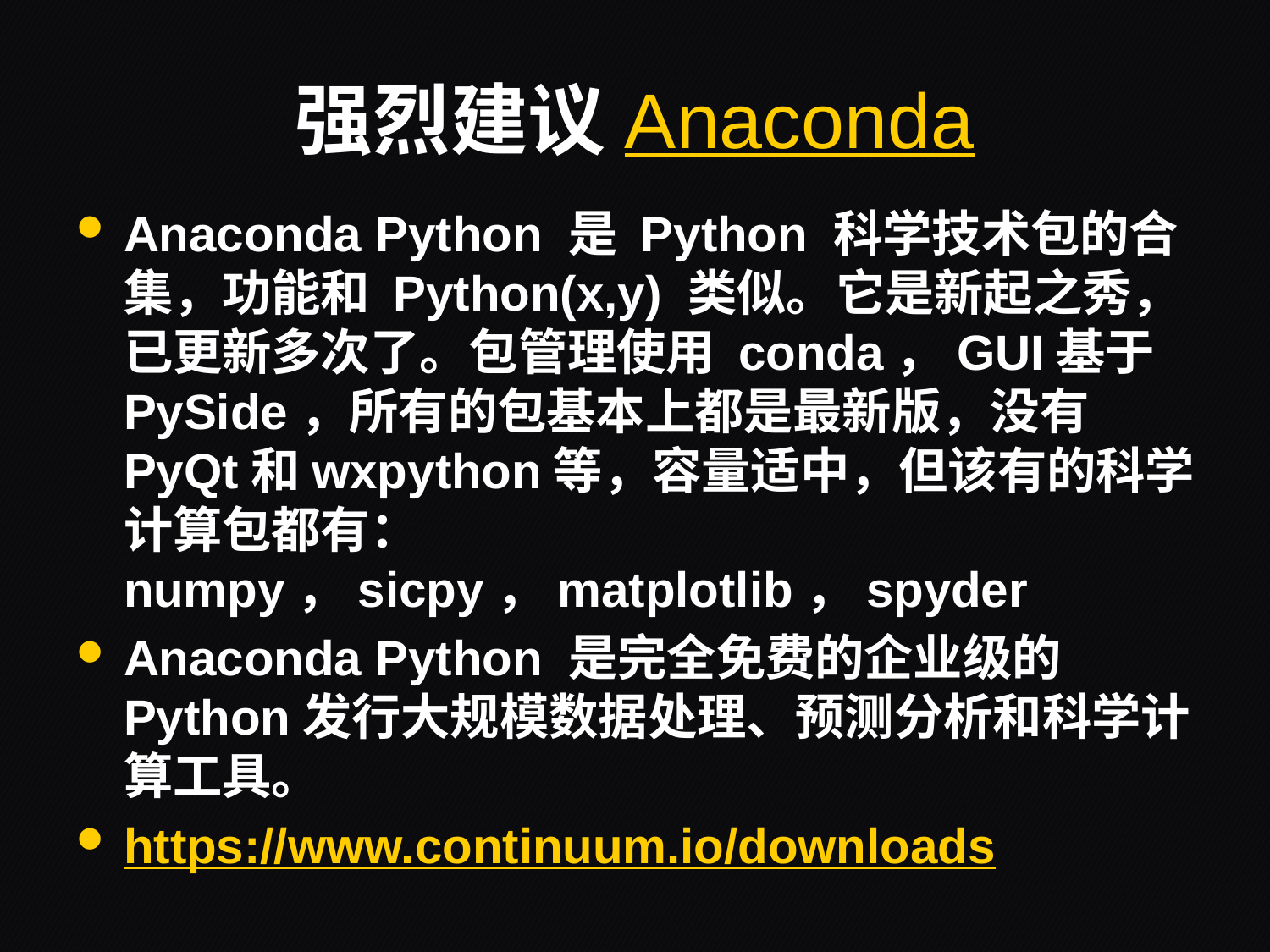

# 强烈建议Anaconda
Anaconda Python 是 Python 科学技术包的合集，功能和 Python(x,y) 类似。它是新起之秀，已更新多次了。包管理使用 conda，GUI基于 PySide，所有的包基本上都是最新版，没有PyQt和wxpython等，容量适中，但该有的科学计算包都有：numpy，sicpy，matplotlib，spyder
Anaconda Python 是完全免费的企业级的Python发行大规模数据处理、预测分析和科学计算工具。
https://www.continuum.io/downloads